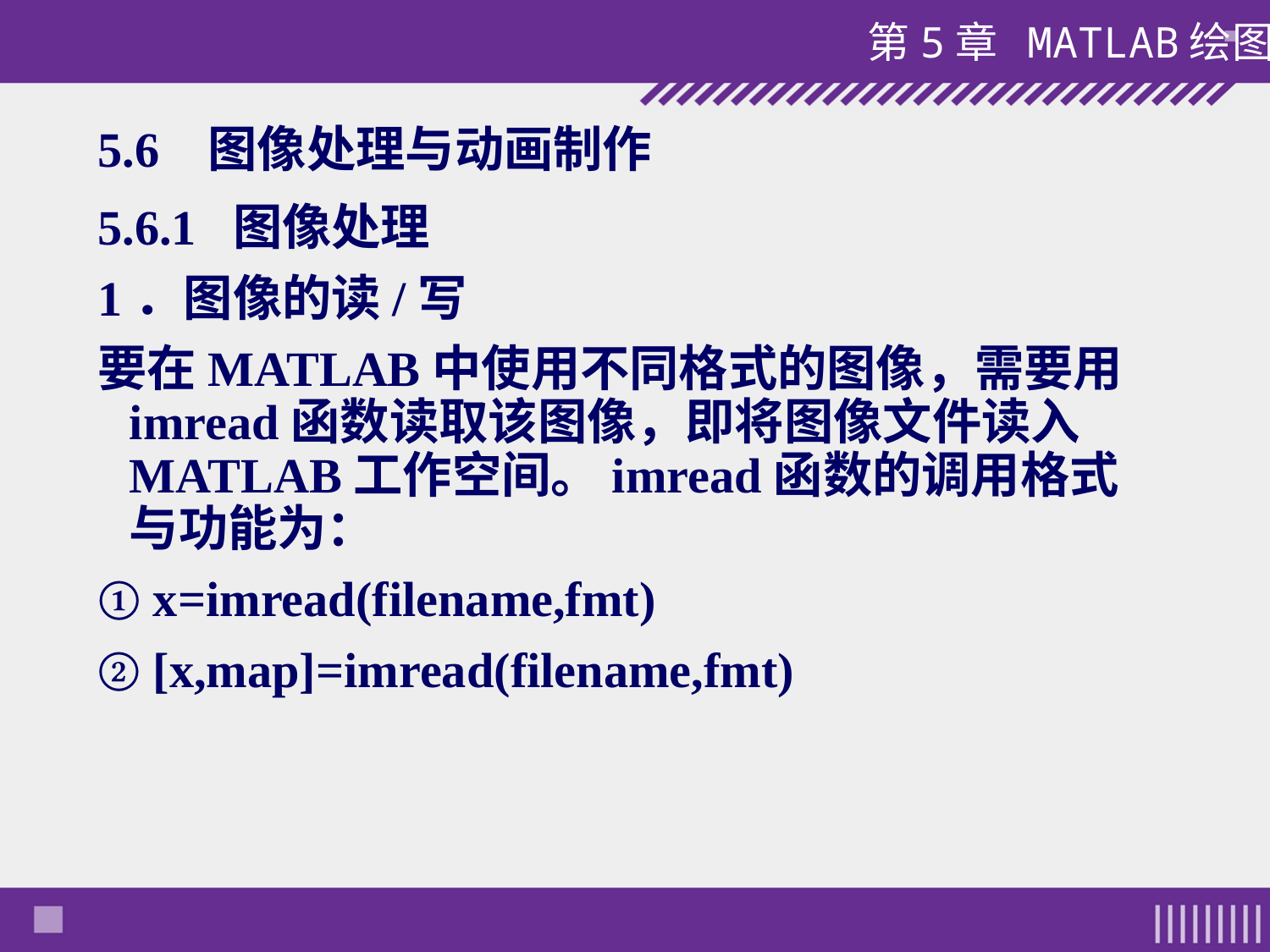

# 5.6   图像处理与动画制作
5.6.1  图像处理
1．图像的读/写
要在MATLAB中使用不同格式的图像，需要用imread函数读取该图像，即将图像文件读入MATLAB工作空间。imread函数的调用格式与功能为：
① x=imread(filename,fmt)
② [x,map]=imread(filename,fmt)